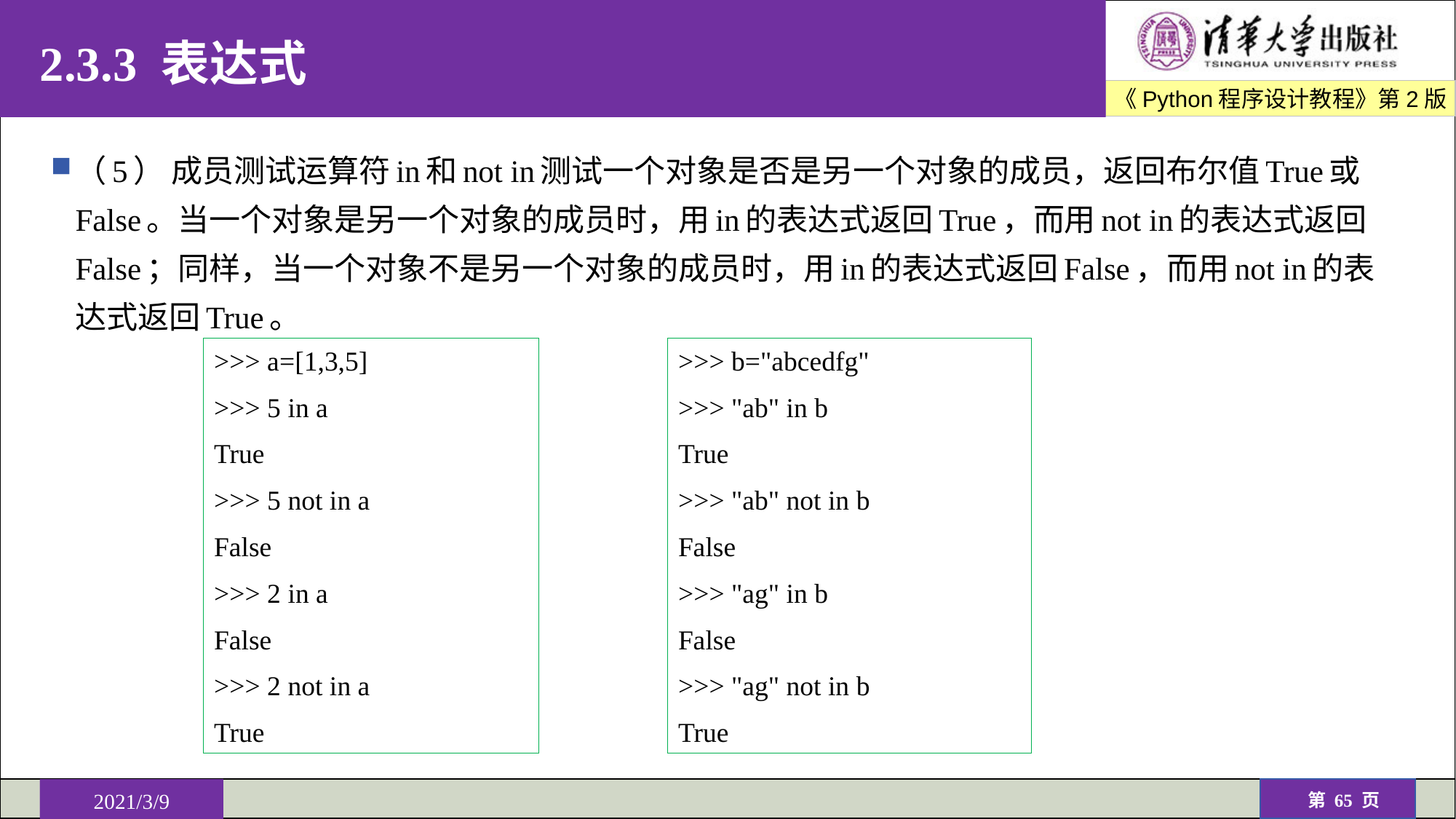

# 2.3.3 表达式
（5） 成员测试运算符in和not in测试一个对象是否是另一个对象的成员，返回布尔值True或False。当一个对象是另一个对象的成员时，用in的表达式返回True，而用not in的表达式返回False；同样，当一个对象不是另一个对象的成员时，用in的表达式返回False，而用not in的表达式返回True。
>>> b="abcedfg"
>>> "ab" in b
True
>>> "ab" not in b
False
>>> "ag" in b
False
>>> "ag" not in b
True
>>> a=[1,3,5]
>>> 5 in a
True
>>> 5 not in a
False
>>> 2 in a
False
>>> 2 not in a
True